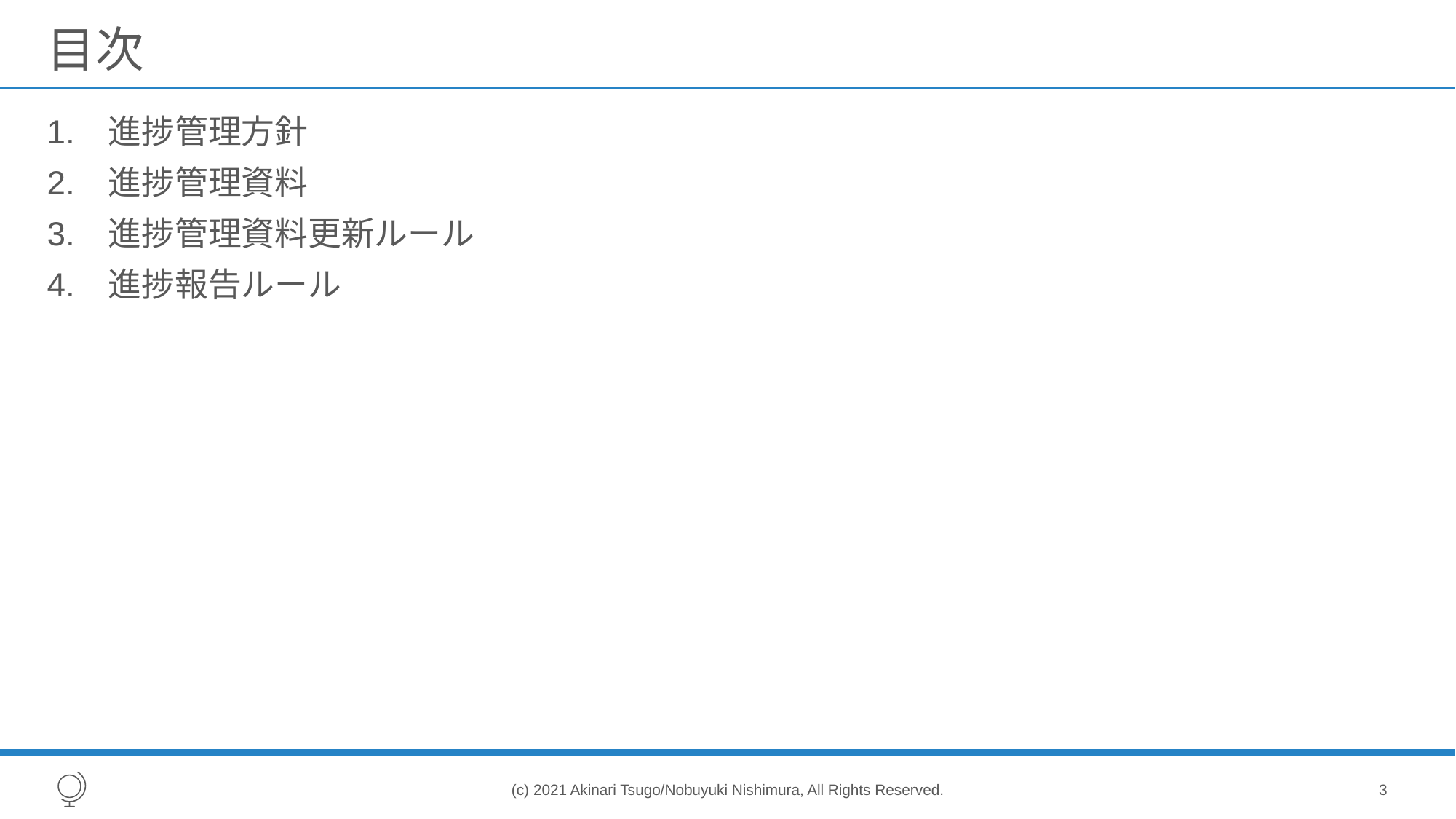

# 目次
進捗管理方針
進捗管理資料
進捗管理資料更新ルール
進捗報告ルール